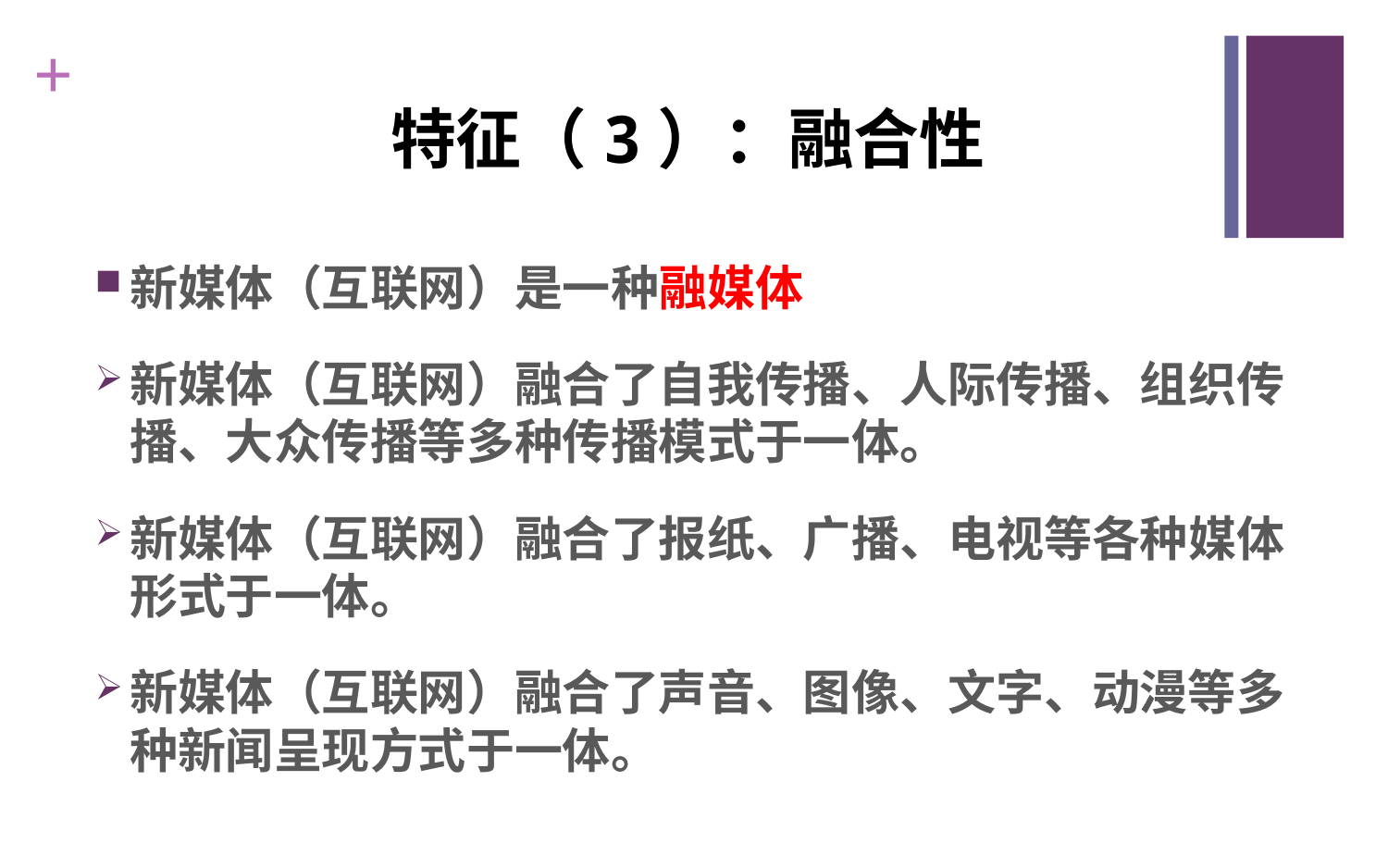

# 特征（3）：融合性
新媒体（互联网）是一种融媒体
新媒体（互联网）融合了自我传播、人际传播、组织传播、大众传播等多种传播模式于一体。
新媒体（互联网）融合了报纸、广播、电视等各种媒体形式于一体。
新媒体（互联网）融合了声音、图像、文字、动漫等多种新闻呈现方式于一体。